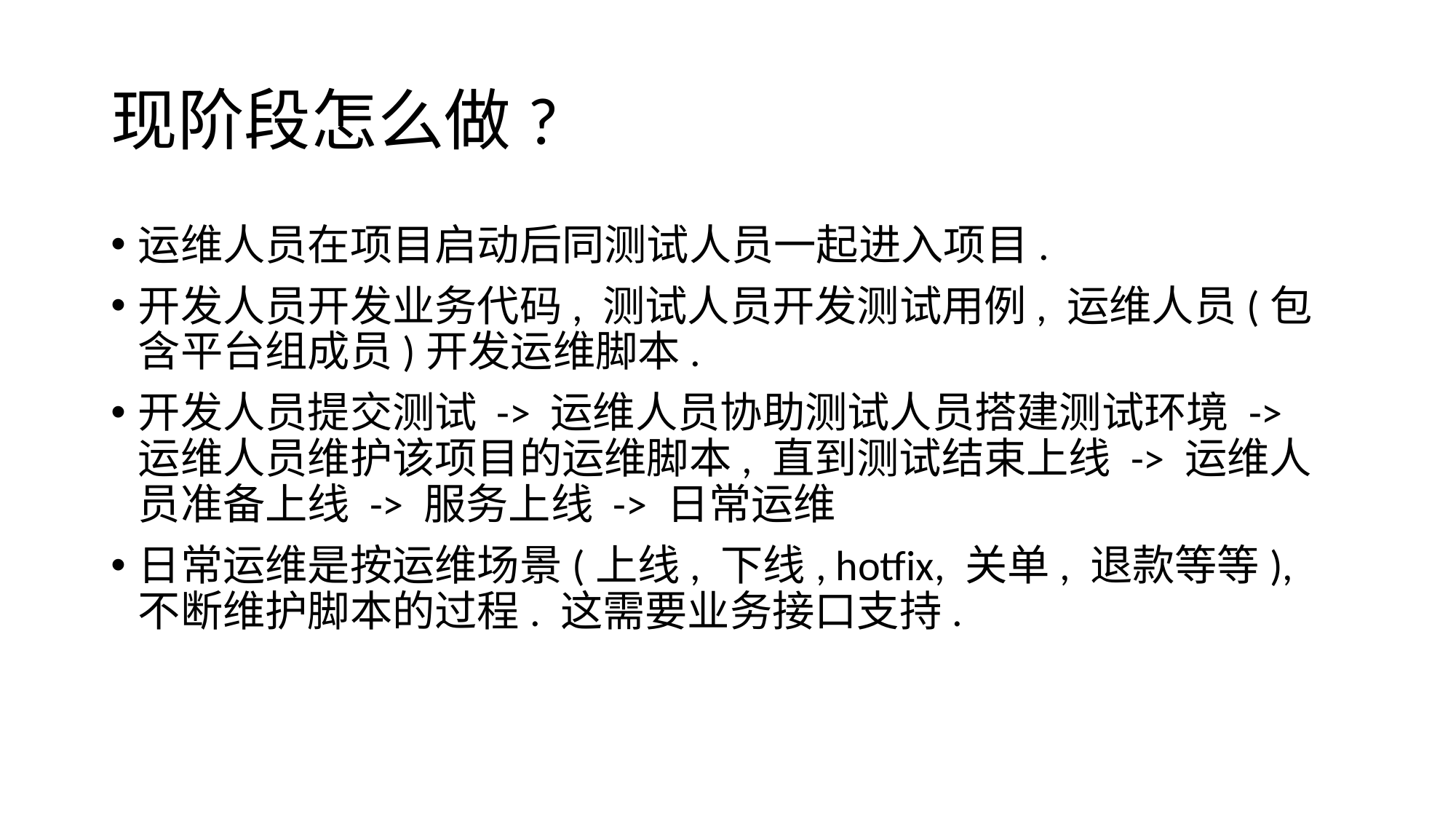

# 现阶段怎么做?
运维人员在项目启动后同测试人员一起进入项目.
开发人员开发业务代码, 测试人员开发测试用例, 运维人员(包含平台组成员)开发运维脚本.
开发人员提交测试 -> 运维人员协助测试人员搭建测试环境 -> 运维人员维护该项目的运维脚本, 直到测试结束上线 -> 运维人员准备上线 -> 服务上线 -> 日常运维
日常运维是按运维场景(上线, 下线, hotfix, 关单, 退款等等), 不断维护脚本的过程. 这需要业务接口支持.